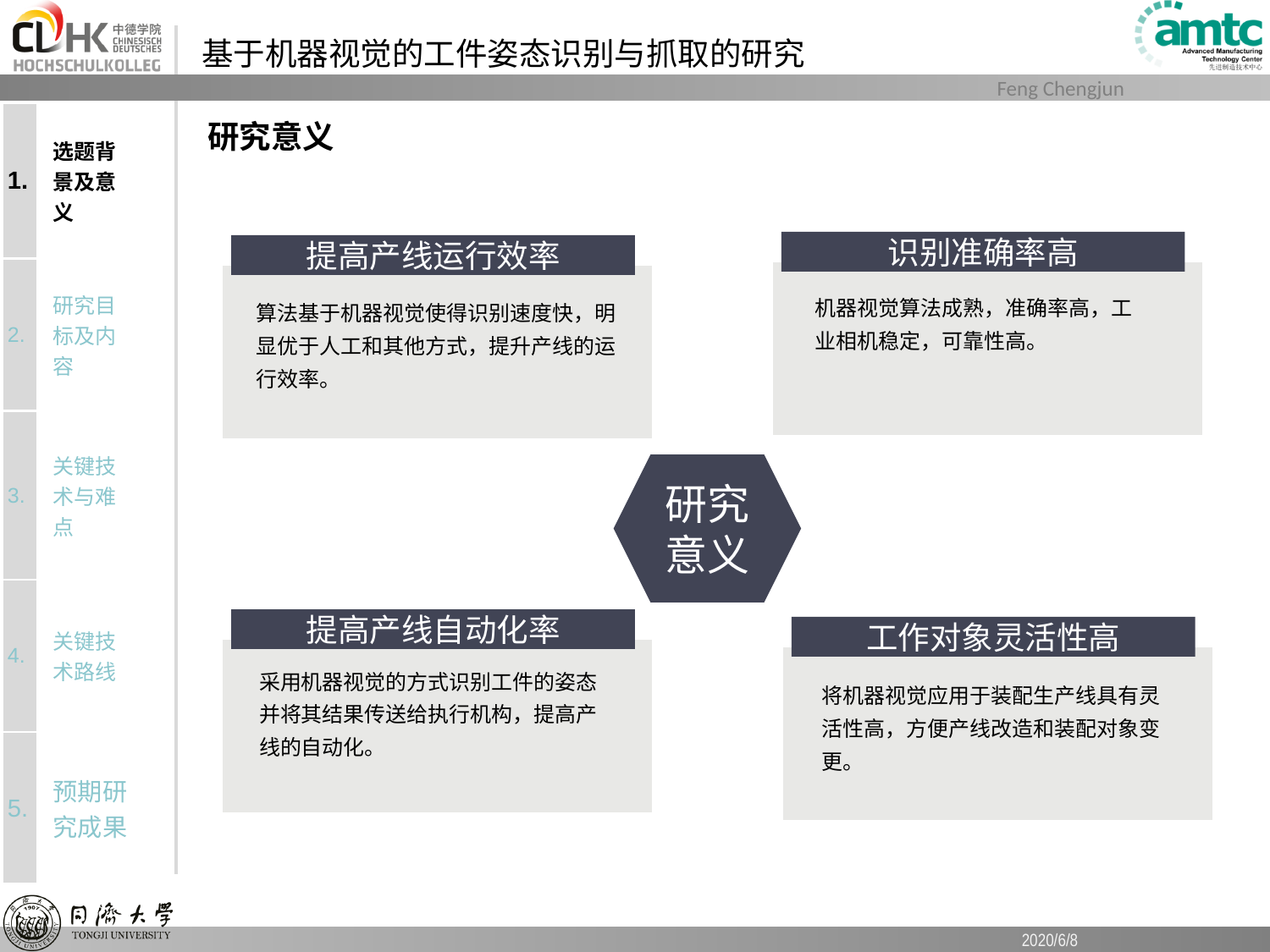

# 基于机器视觉的工件姿态识别与抓取的研究
| 1. | 选题背景及意义 |  |
| --- | --- | --- |
| 2. | 研究目标及内容 |  |
| 3. | 关键技术与难点 |  |
| 4. | 关键技术路线 |  |
| 5. | 预期研究成果 |  |
研究意义
识别准确率高
提高产线运行效率

机器视觉算法成熟，准确率高，工业相机稳定，可靠性高。
算法基于机器视觉使得识别速度快，明显优于人工和其他方式，提升产线的运行效率。
研究意义
提高产线自动化率
工作对象灵活性高

采用机器视觉的方式识别工件的姿态并将其结果传送给执行机构，提高产线的自动化。
将机器视觉应用于装配生产线具有灵活性高，方便产线改造和装配对象变更。

2020/6/8